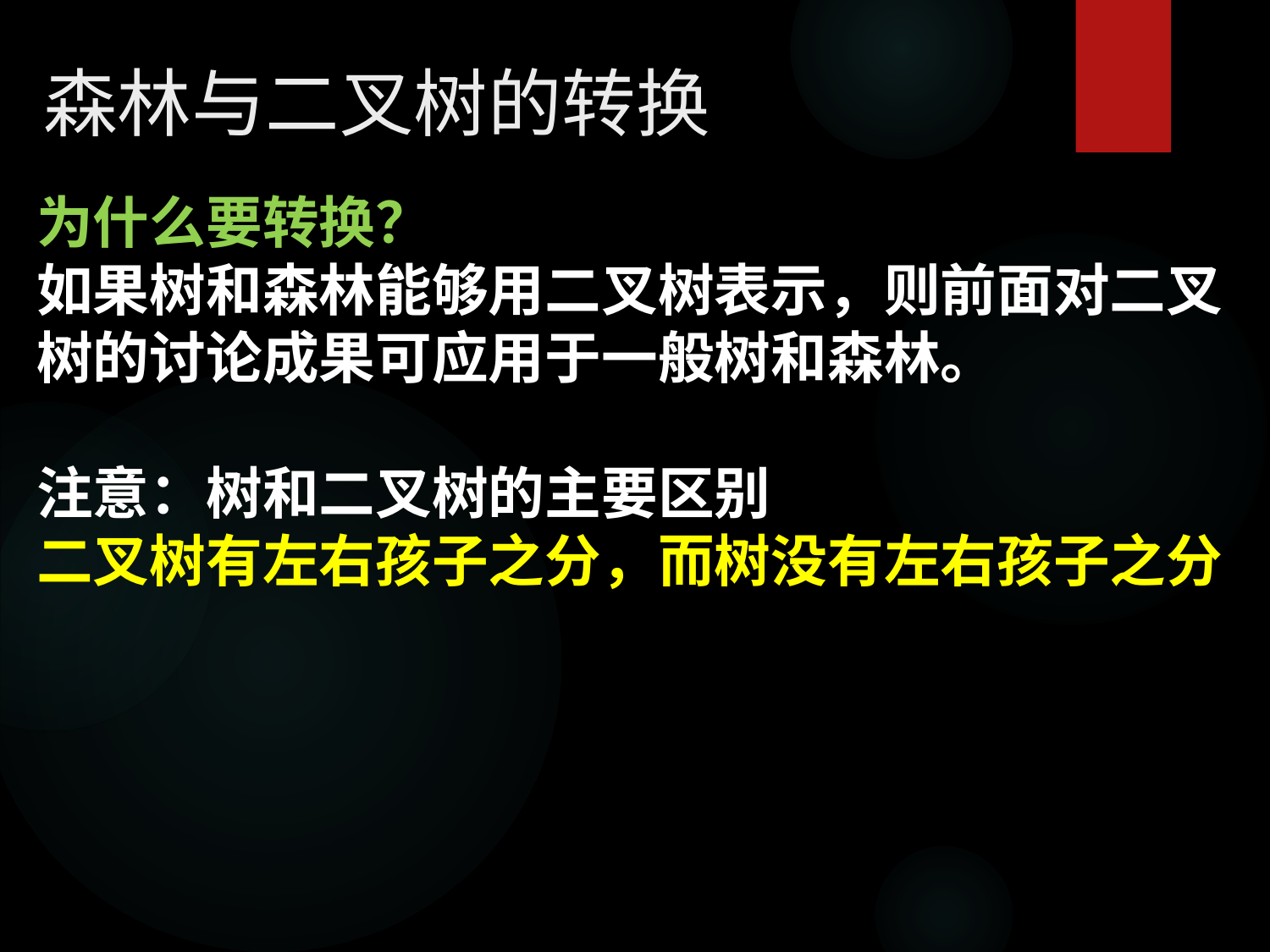

森林与二叉树的转换
为什么要转换？
如果树和森林能够用二叉树表示，则前面对二叉树的讨论成果可应用于一般树和森林。

注意：树和二叉树的主要区别
二叉树有左右孩子之分，而树没有左右孩子之分